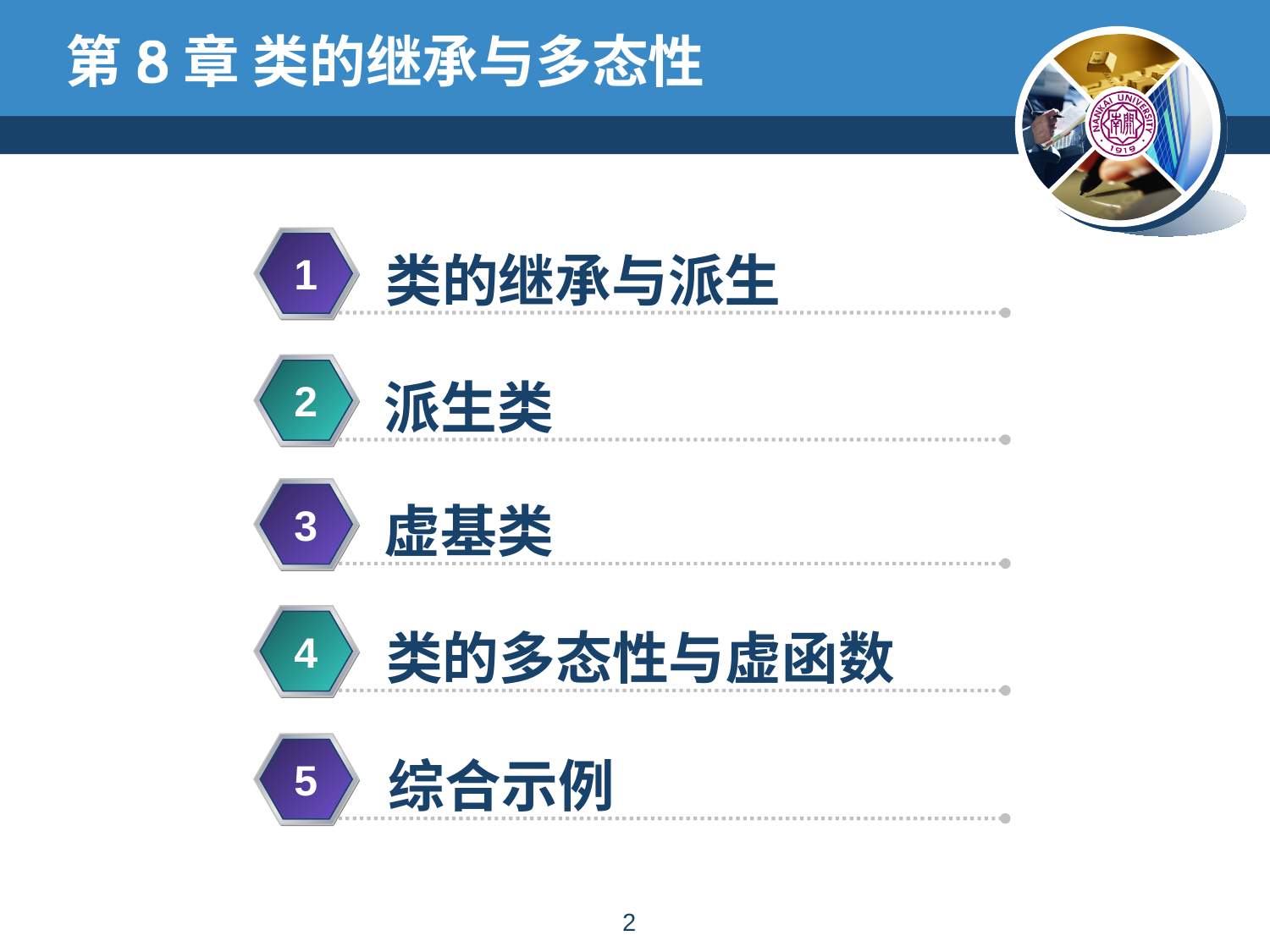

# 第8章 类的继承与多态性

类的继承与派生
1

派生类
2

虚基类
3

类的多态性与虚函数
4

综合示例
5

2